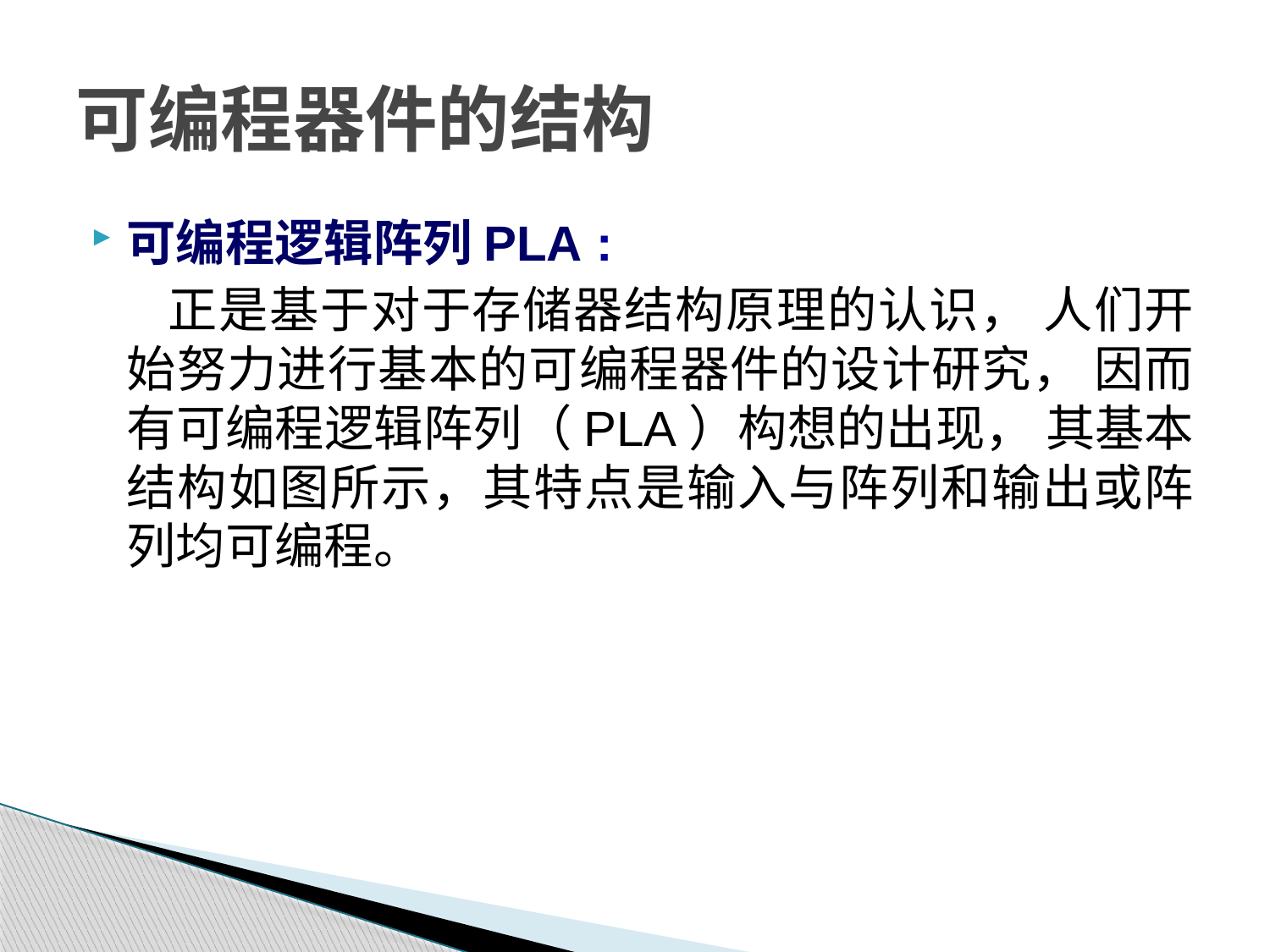

# 可编程器件的结构
可编程逻辑阵列PLA :
     正是基于对于存储器结构原理的认识， 人们开始努力进行基本的可编程器件的设计研究， 因而有可编程逻辑阵列（PLA）构想的出现， 其基本结构如图所示，其特点是输入与阵列和输出或阵列均可编程。